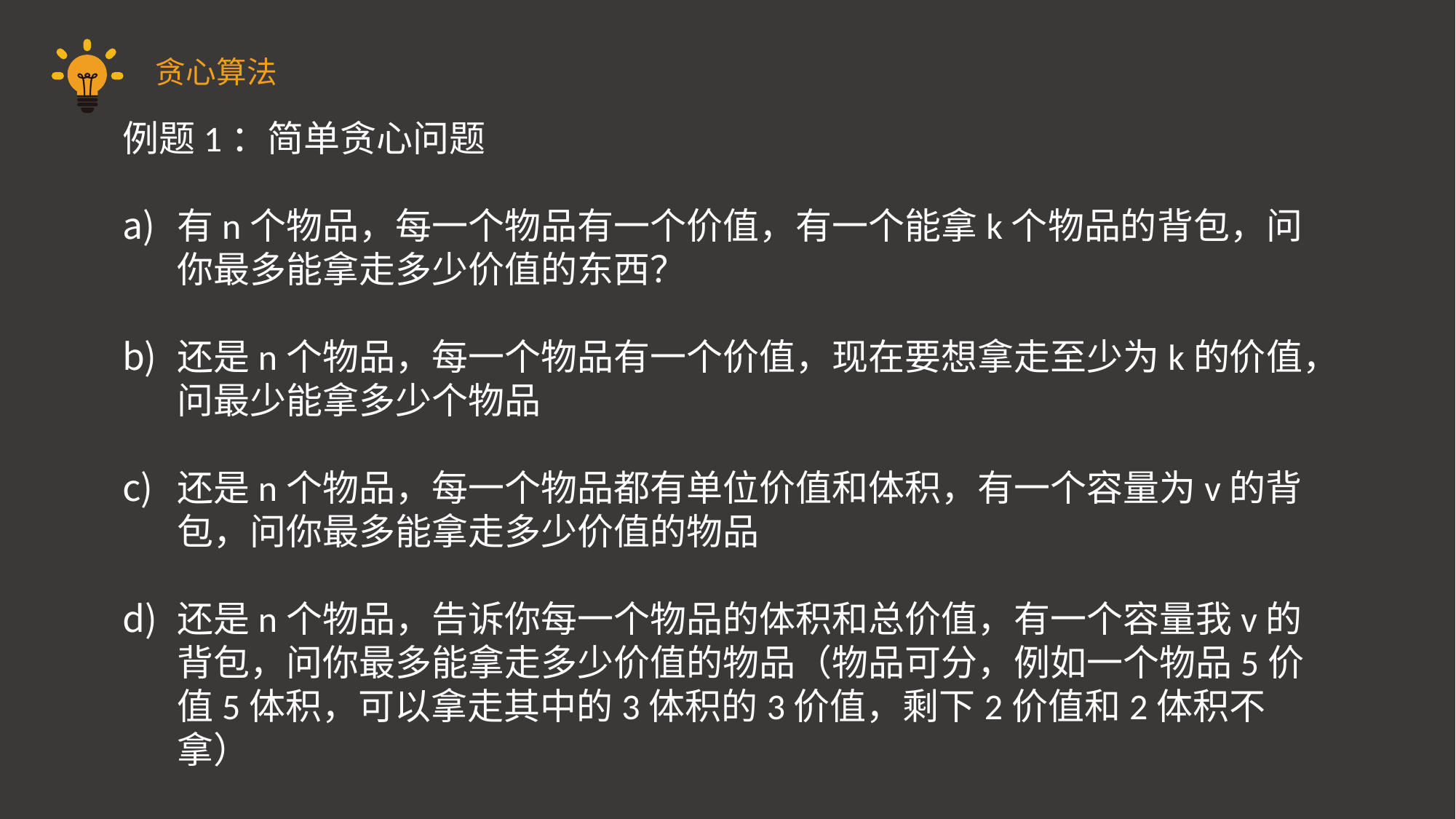

贪心算法
例题1：简单贪心问题

有n个物品，每一个物品有一个价值，有一个能拿k个物品的背包，问你最多能拿走多少价值的东西？

还是n个物品，每一个物品有一个价值，现在要想拿走至少为k的价值，问最少能拿多少个物品

还是n个物品，每一个物品都有单位价值和体积，有一个容量为v的背包，问你最多能拿走多少价值的物品

还是n个物品，告诉你每一个物品的体积和总价值，有一个容量我v的背包，问你最多能拿走多少价值的物品（物品可分，例如一个物品5价值5体积，可以拿走其中的3体积的3价值，剩下2价值和2体积不拿）